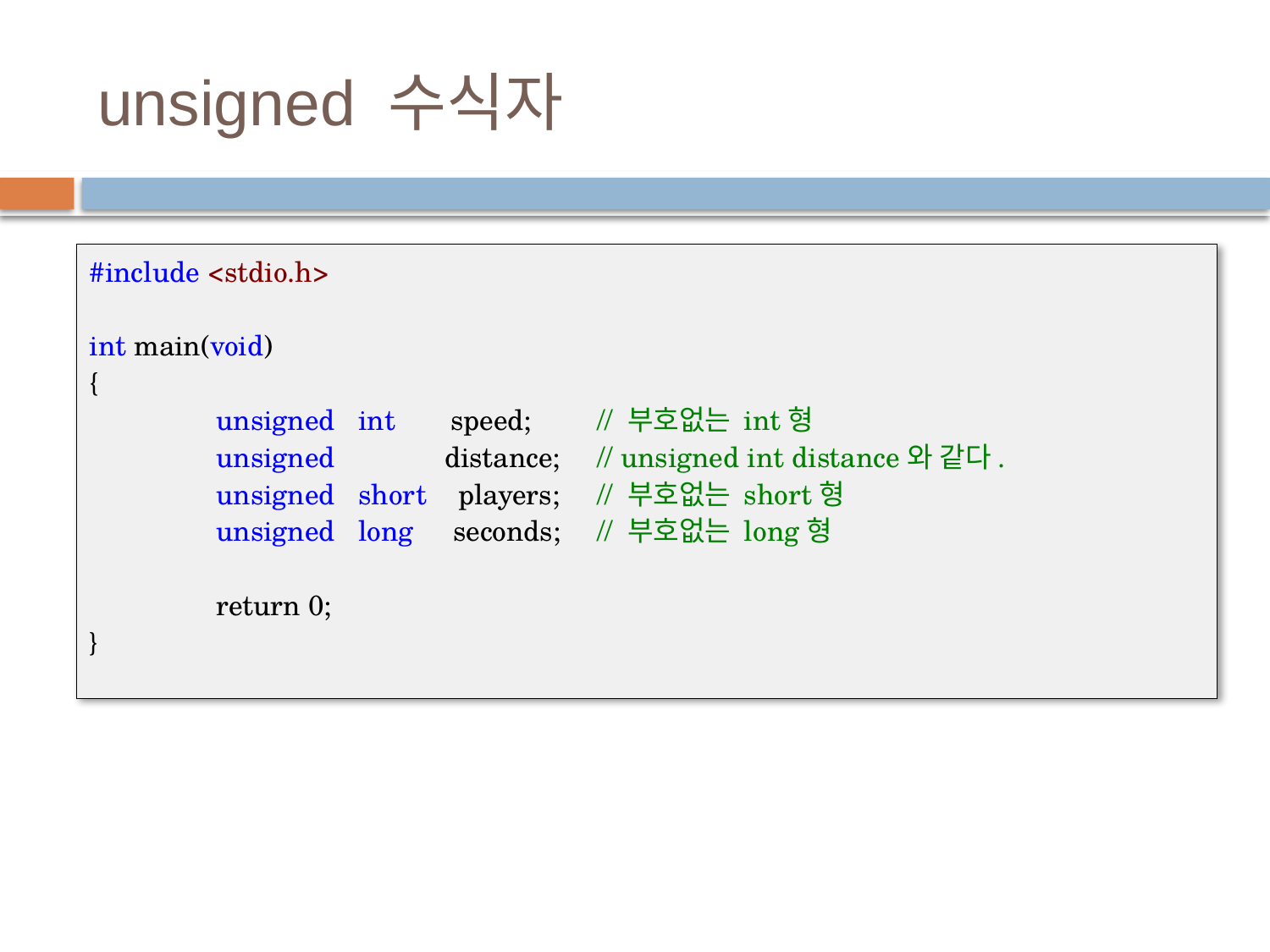

# unsigned 수식자
#include <stdio.h>

int main(void)
{
	unsigned   int       speed;	// 부호없는 int형
	unsigned              distance;	// unsigned int distance와 같다.
	unsigned   short    players;	// 부호없는 short형
	unsigned   long     seconds;	// 부호없는 long형

	return 0;
}